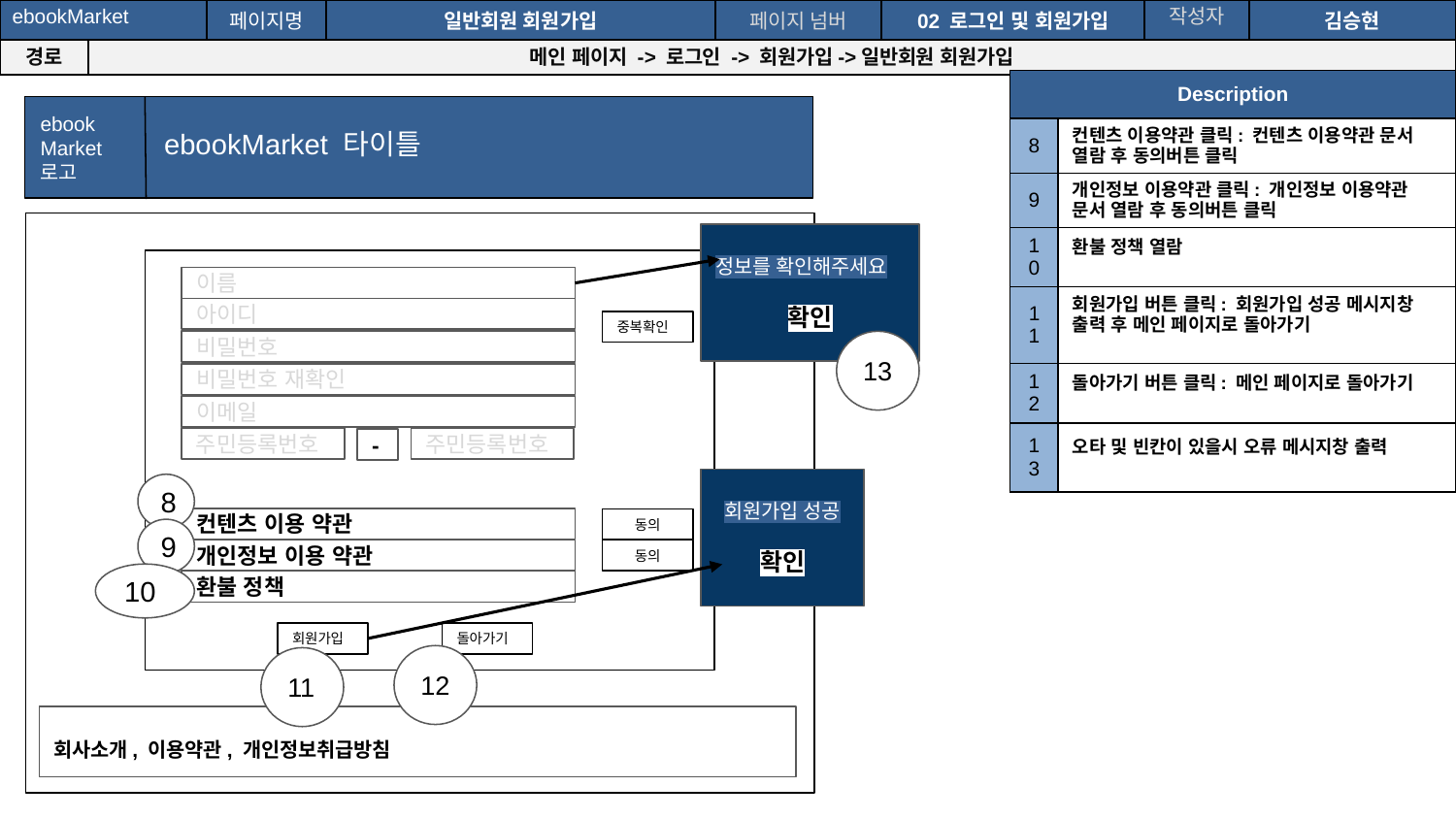

| ebookMarket |  | 페이지명 | 일반회원 회원가입 | 페이지 넘버 | 02 로그인 및 회원가입 | 작성자 | 김승현 |
| --- | --- | --- | --- | --- | --- | --- | --- |
| 경로 | 메인 페이지 -> 로그인 -> 회원가입->일반회원 회원가입 |  |  |  |  |  |  |
| Description |  |
| --- | --- |
| 8 | 컨텐츠 이용약관 클릭: 컨텐츠 이용약관 문서 열람 후 동의버튼 클릭 |
| 9 | 개인정보 이용약관 클릭: 개인정보 이용약관 문서 열람 후 동의버튼 클릭 |
| 10 | 환불 정책 열람 |
| 11 | 회원가입 버튼 클릭: 회원가입 성공 메시지창 출력 후 메인 페이지로 돌아가기 |
| 12 | 돌아가기 버튼 클릭: 메인 페이지로 돌아가기 |
| 13 | 오타 및 빈칸이 있을시 오류 메시지창 출력 |
ebook
Market 로고

ebookMarket 타이틀

정보를 확인해주세요

확인

이름
아이디
중복확인
비밀번호
13
비밀번호 재확인
이메일
주민등록번호
주민등록번호
-
회원가입 성공

확인
8
컨텐츠 이용 약관
동의
9
개인정보 이용 약관
동의
10
환불 정책
회원가입
돌아가기
12
11

회사소개, 이용약관, 개인정보취급방침